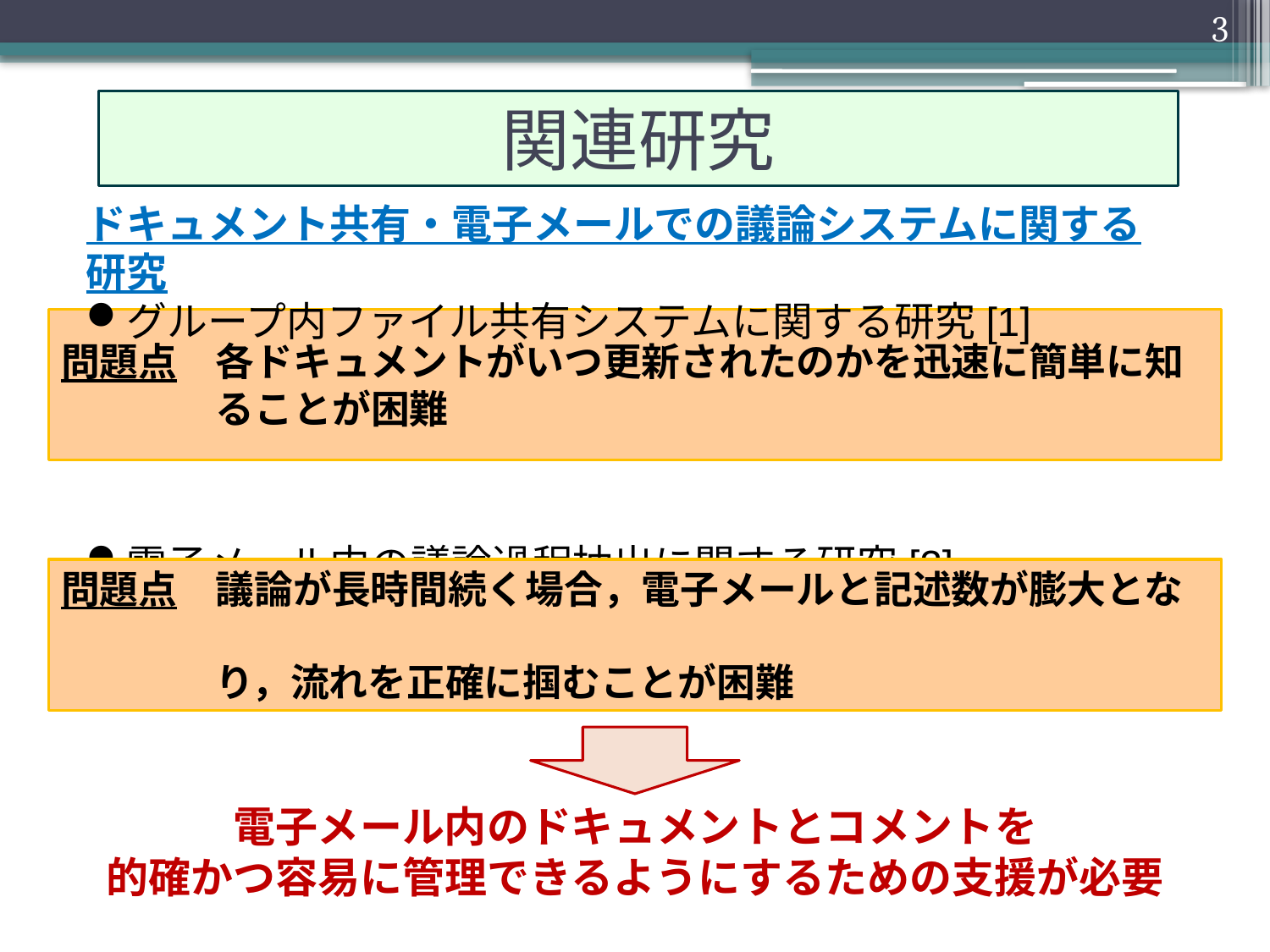

3
関連研究
ドキュメント共有・電子メールでの議論システムに関する研究
グループ内ファイル共有システムに関する研究[1]

電子メール内の議論過程抽出に関する研究[2]

問題点　各ドキュメントがいつ更新されたのかを迅速に簡単に知
　　　　ることが困難
問題点　議論が長時間続く場合，電子メールと記述数が膨大とな
　　　　り，流れを正確に掴むことが困難

電子メール内のドキュメントとコメントを
的確かつ容易に管理できるようにするための支援が必要